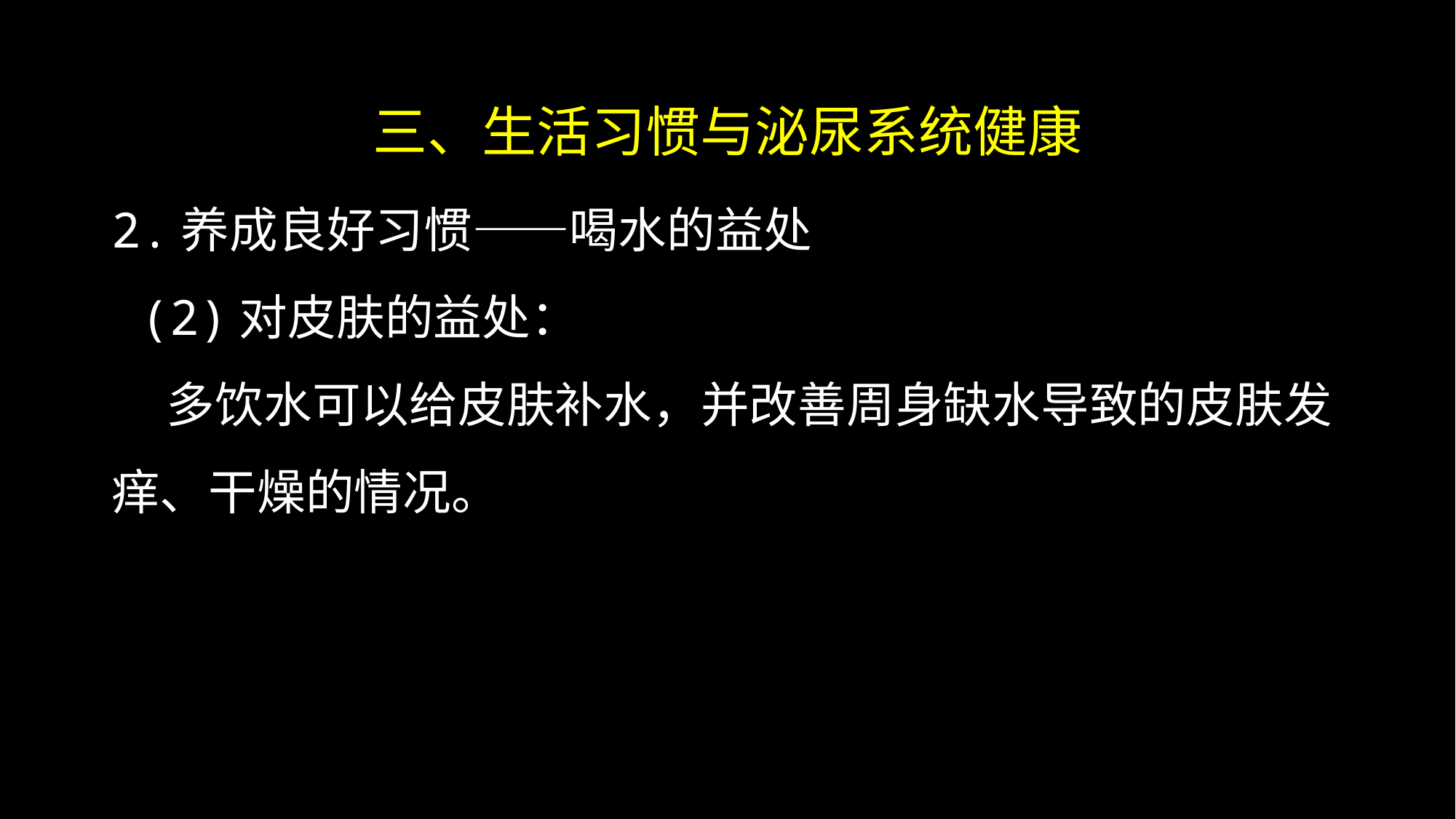

三、生活习惯与泌尿系统健康
2.养成良好习惯——喝水的益处
 (2)对皮肤的益处：
    多饮水可以给皮肤补水，并改善周身缺水导致的皮肤发痒、干燥的情况。